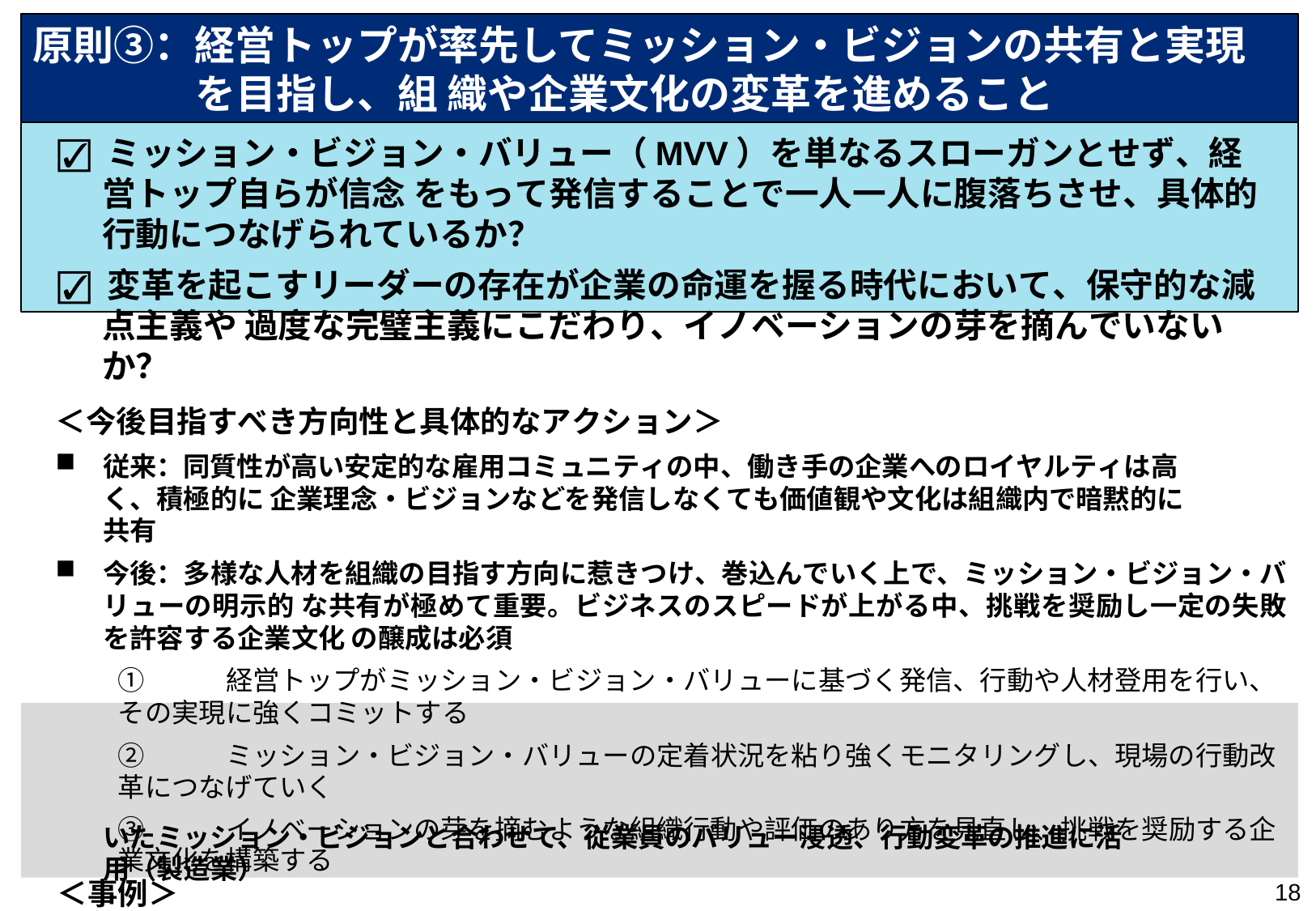

# 原則③：経営トップが率先してミッション・ビジョンの共有と実現を目指し、組 織や企業文化の変革を進めること

☑ ミッション・ビジョン・バリュー（MVV）を単なるスローガンとせず、経営トップ自らが信念 をもって発信することで一人一人に腹落ちさせ、具体的行動につなげられているか？
☑ 変革を起こすリーダーの存在が企業の命運を握る時代において、保守的な減点主義や 過度な完璧主義にこだわり、イノベーションの芽を摘んでいないか？
＜今後目指すべき方向性と具体的なアクション＞
従来：同質性が高い安定的な雇用コミュニティの中、働き手の企業へのロイヤルティは高く、積極的に 企業理念・ビジョンなどを発信しなくても価値観や文化は組織内で暗黙的に共有
今後：多様な人材を組織の目指す方向に惹きつけ、巻込んでいく上で、ミッション・ビジョン・バリューの明示的 な共有が極めて重要。ビジネスのスピードが上がる中、挑戦を奨励し一定の失敗を許容する企業文化 の醸成は必須
①	経営トップがミッション・ビジョン・バリューに基づく発信、行動や人材登用を行い、その実現に強くコミットする
②	ミッション・ビジョン・バリューの定着状況を粘り強くモニタリングし、現場の行動改革につなげていく
③	イノベーションの芽を摘むような組織行動や評価のあり方を見直し、挑戦を奨励する企業文化を構築する
＜事例＞
MVVの実現をトップ以下経営層が極めて重視し、次世代幹部選抜・登用時の重要な基準の一つとして活用。 中途人材・外国籍社員も増えてくる中、ワークショップなど直接の対話を通じた理解・浸透も促進（IT）
自社のバリューの浸透のためグローバルに評価基準をバリューベースのものに作り替え、従来から浸透を図って

いたミッション・ビジョンと合わせて、従業員のバリュー浸透、行動変革の推進に活用（製造業）
18